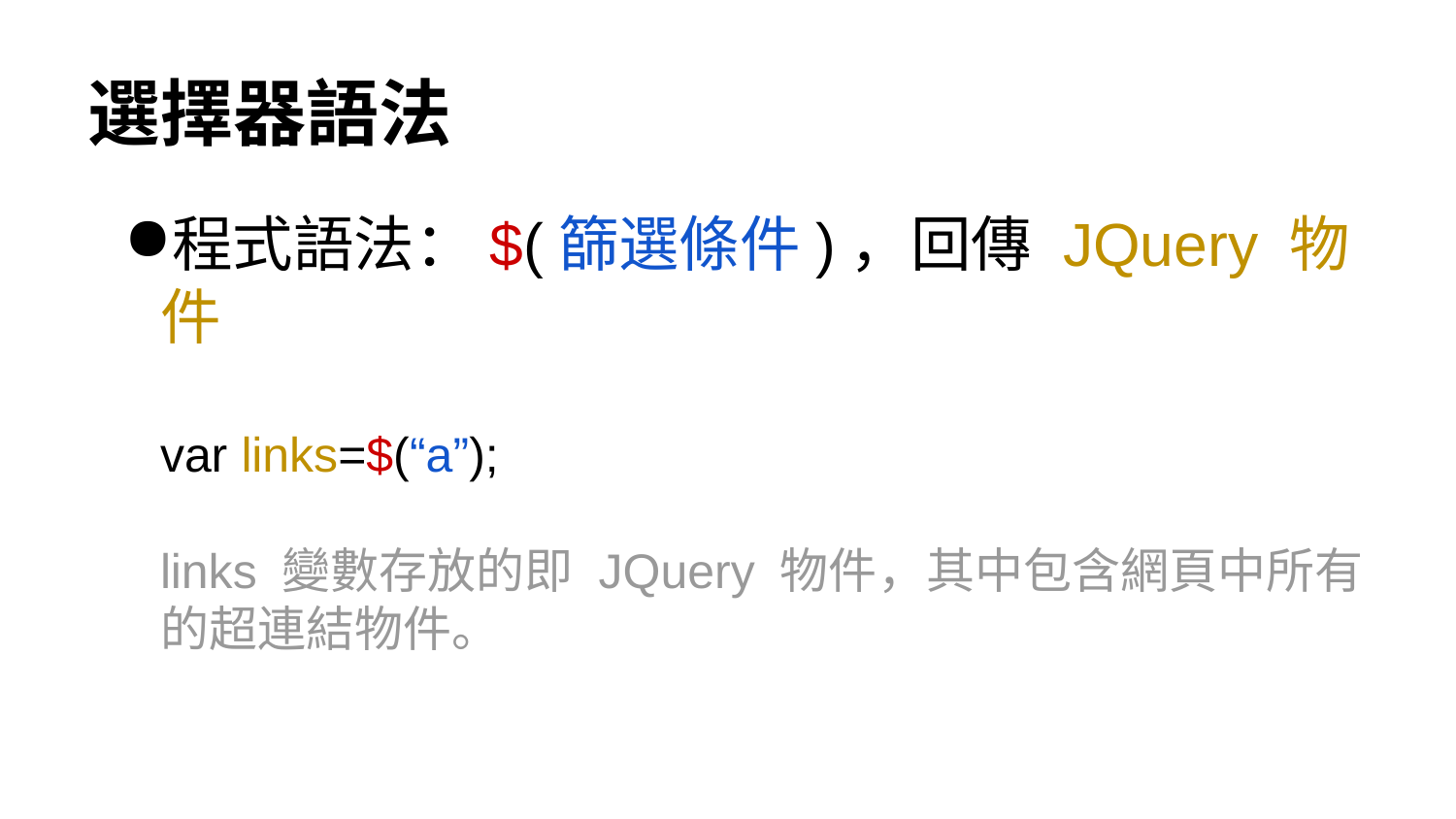

# 選擇器語法
程式語法：$(篩選條件)，回傳 JQuery 物件
var links=$(“a”);
links 變數存放的即 JQuery 物件，其中包含網頁中所有的超連結物件。